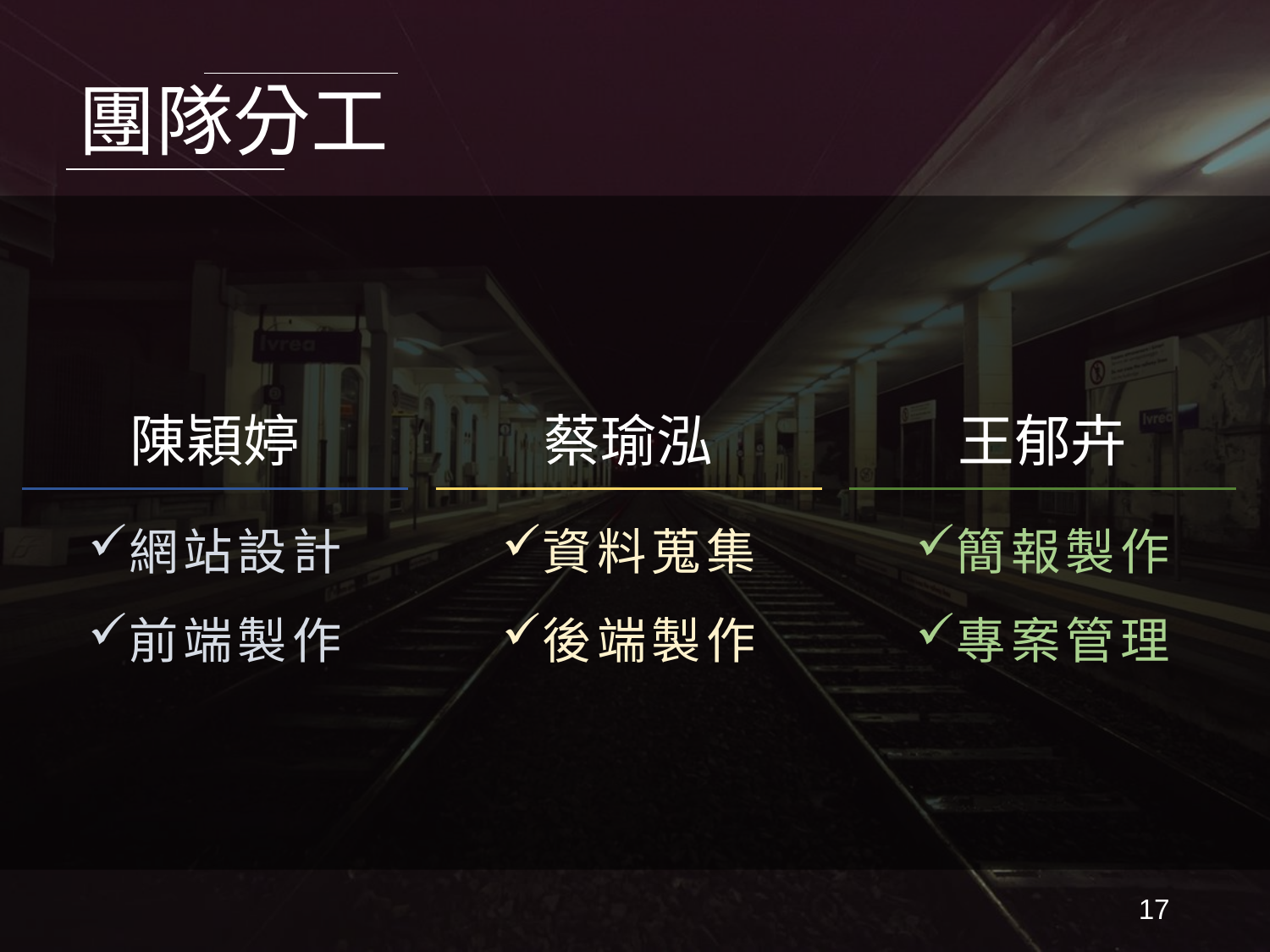

團隊分工

陳穎婷
網站設計
前端製作
蔡瑜泓
資料蒐集
後端製作
王郁卉
簡報製作
專案管理
17